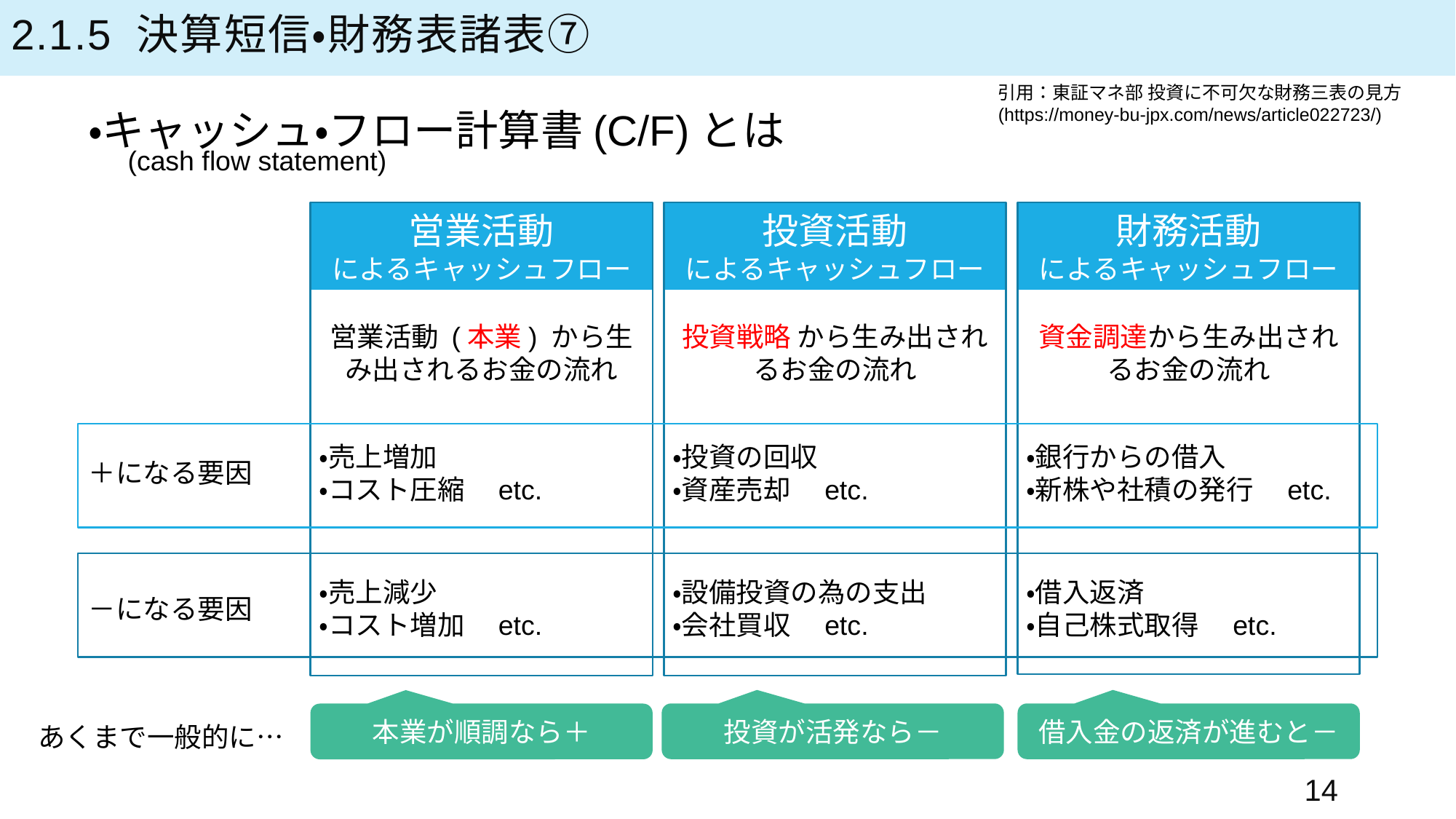

2.1.5 決算短信・財務表諸表⑦
引用：東証マネ部 投資に不可欠な財務三表の見方(https://money-bu-jpx.com/news/article022723/)
・キャッシュ・フロー計算書(C/F)とは
(cash flow statement)

営業活動
によるキャッシュフロー
投資活動
によるキャッシュフロー
財務活動
によるキャッシュフロー
営業活動 (本業) から生み出されるお金の流れ
投資戦略 から生み出されるお金の流れ
資金調達から生み出されるお金の流れ

・売上増加
・コスト圧縮　etc.
・投資の回収
・資産売却　etc.
・銀行からの借入
・新株や社積の発行　etc.
＋になる要因
・借入返済
・自己株式取得　etc.
・設備投資の為の支出
・会社買収　etc.
・売上減少
・コスト増加　etc.
－になる要因

投資が活発なら－
借入金の返済が進むと－
本業が順調なら＋
あくまで一般的に…
14